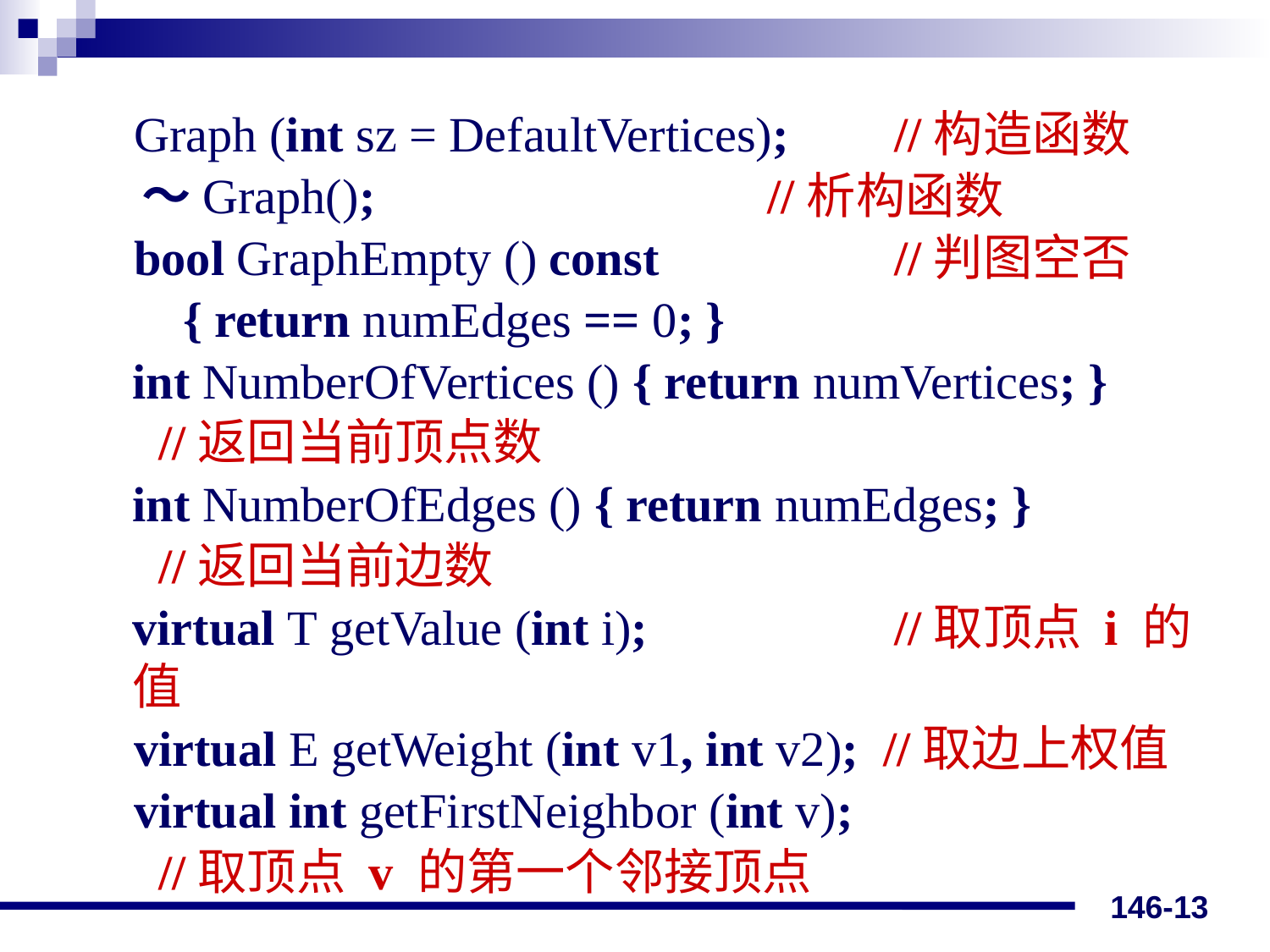

Graph (int sz = DefaultVertices);  	//构造函数
    ～Graph();				//析构函数
    bool GraphEmpty () const 		//判图空否
        { return numEdges == 0; }
   	int NumberOfVertices () { return numVertices; }
      //返回当前顶点数
   	int NumberOfEdges () { return numEdges; }
      //返回当前边数
	virtual T getValue (int i);		//取顶点 i 的值
    virtual E getWeight (int v1, int v2);  //取边上权值
    virtual int getFirstNeighbor (int v);
      //取顶点 v 的第一个邻接顶点
146-13